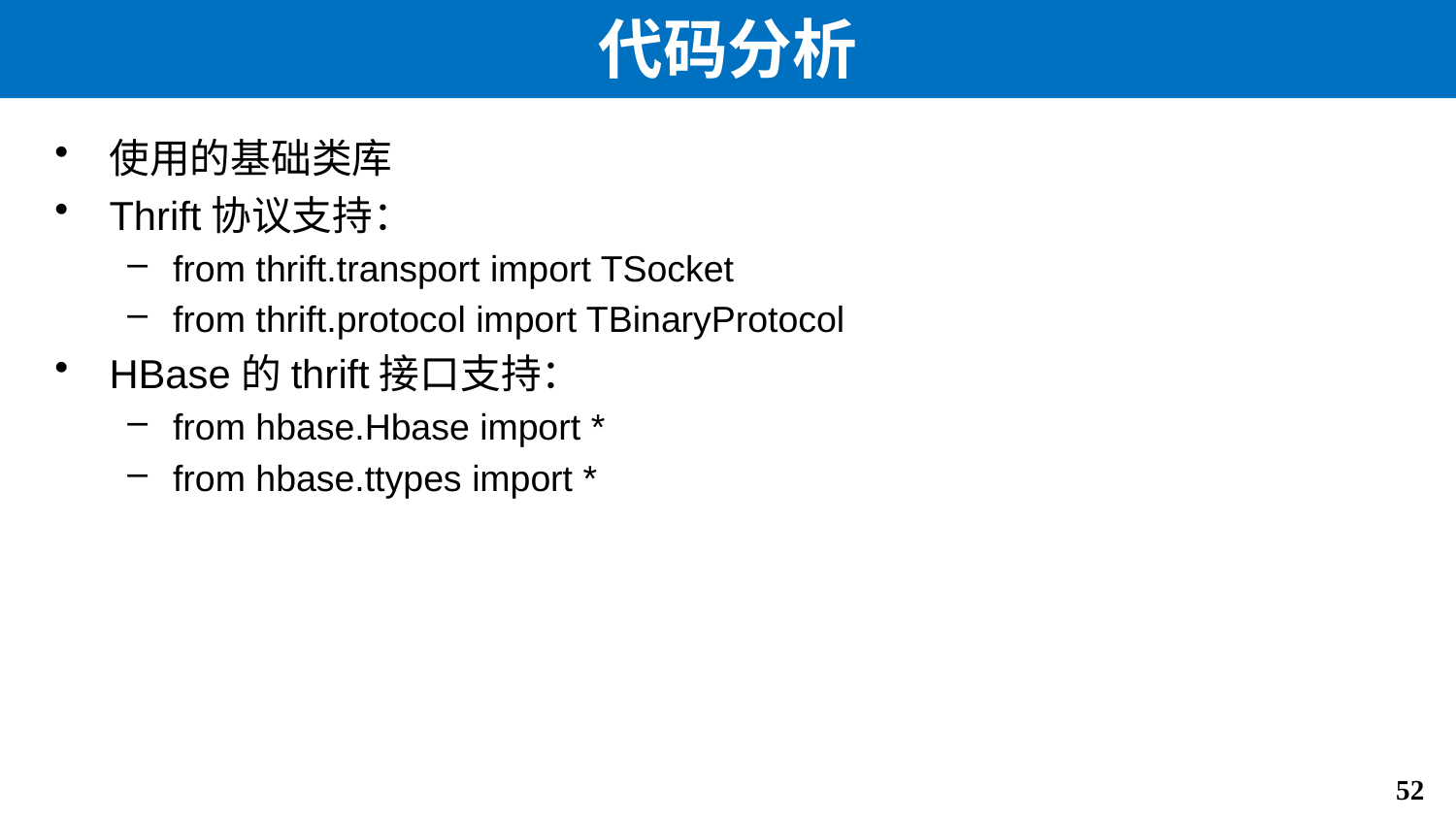

# 代码分析
使用的基础类库
Thrift协议支持：
from thrift.transport import TSocket
from thrift.protocol import TBinaryProtocol
HBase的thrift接口支持：
from hbase.Hbase import *
from hbase.ttypes import *